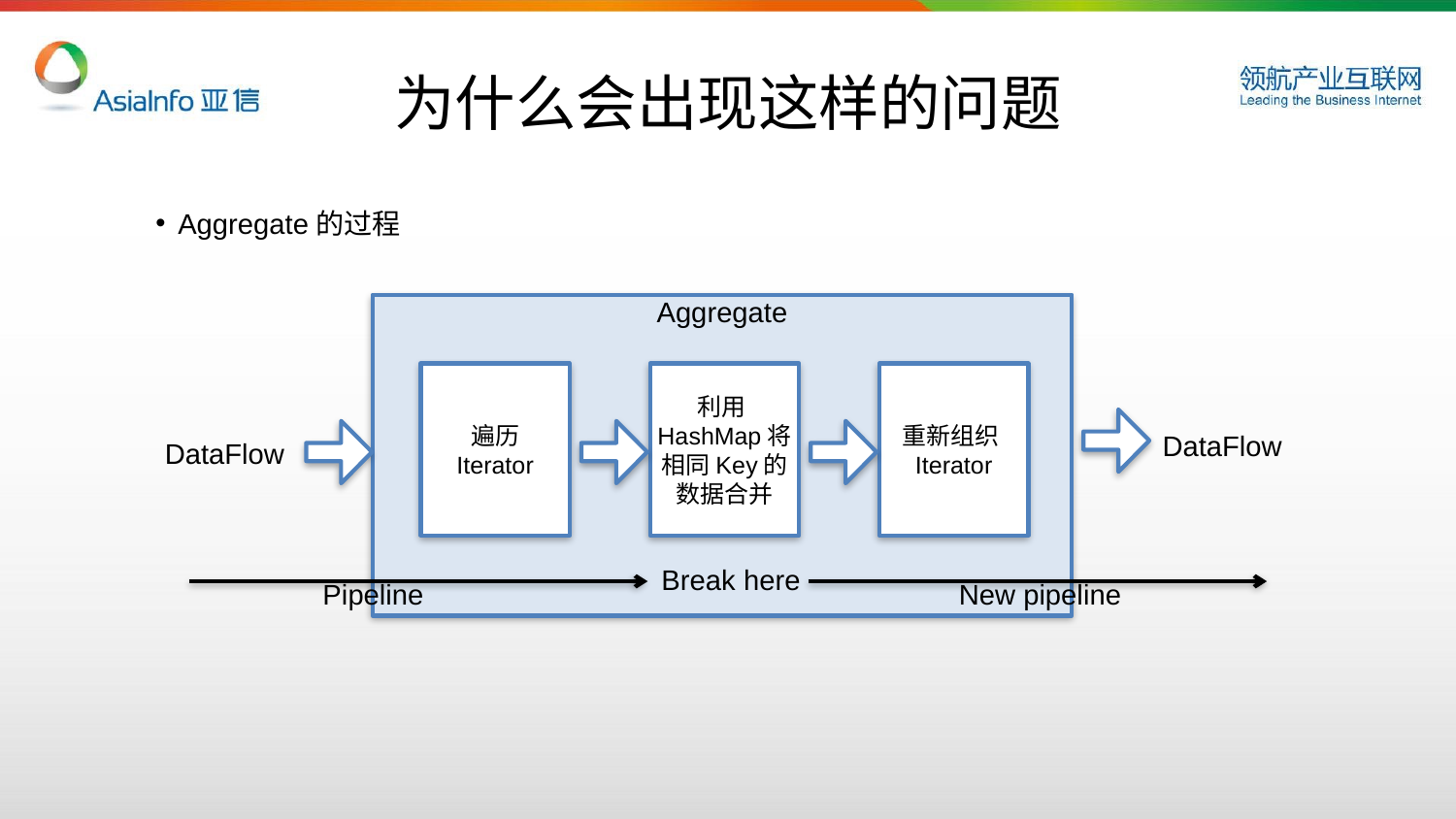

# 为什么会出现这样的问题
Aggregate的过程

Aggregate
遍历
Iterator
利用HashMap将相同Key的数据合并
重新组织Iterator

DataFlow
DataFlow
Break here
Pipeline
New pipeline